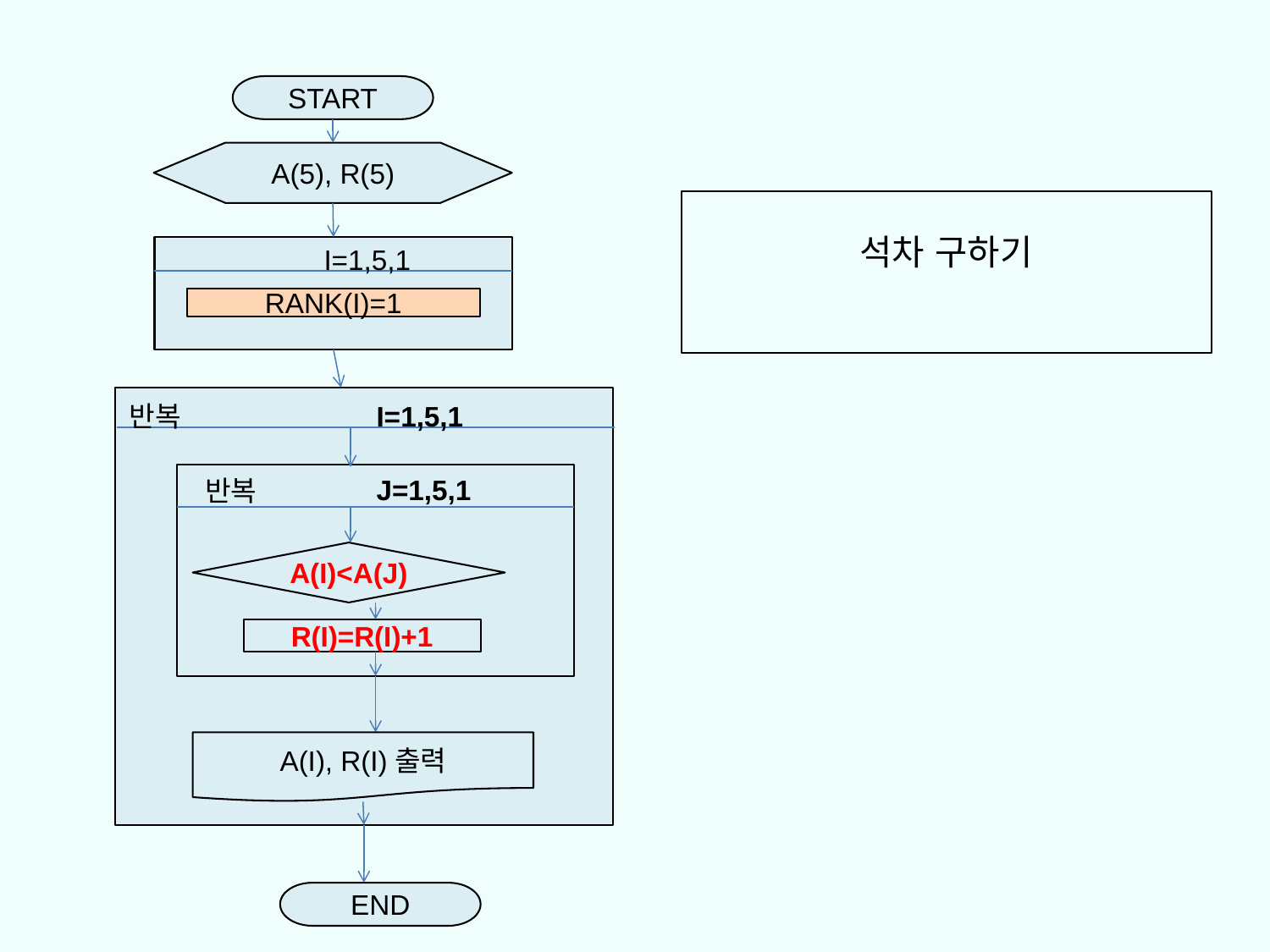

START
A(5), R(5)
I=1,5,1

RANK(I)=1

반복
I=1,5,1

J=1,5,1
반복
A(I)<A(J)
R(I)=R(I)+1
A(I), R(I)출력
END
석차 구하기